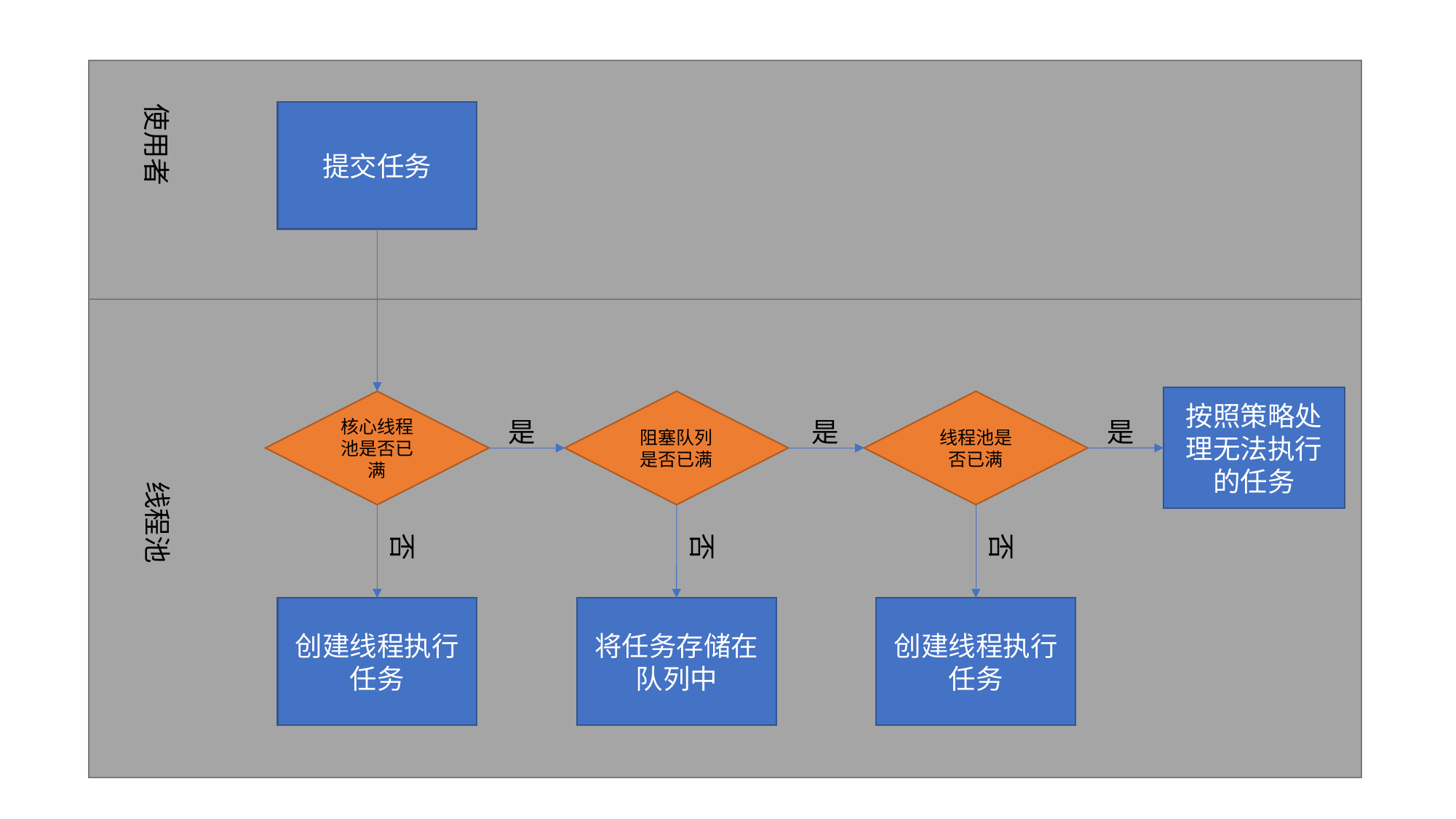

使用者
提交任务

按照策略处理无法执行的任务
核心线程池是否已满
阻塞队列是否已满
线程池是否已满
是
是
是
线程池
否
否
否
创建线程执行任务
将任务存储在队列中
创建线程执行任务